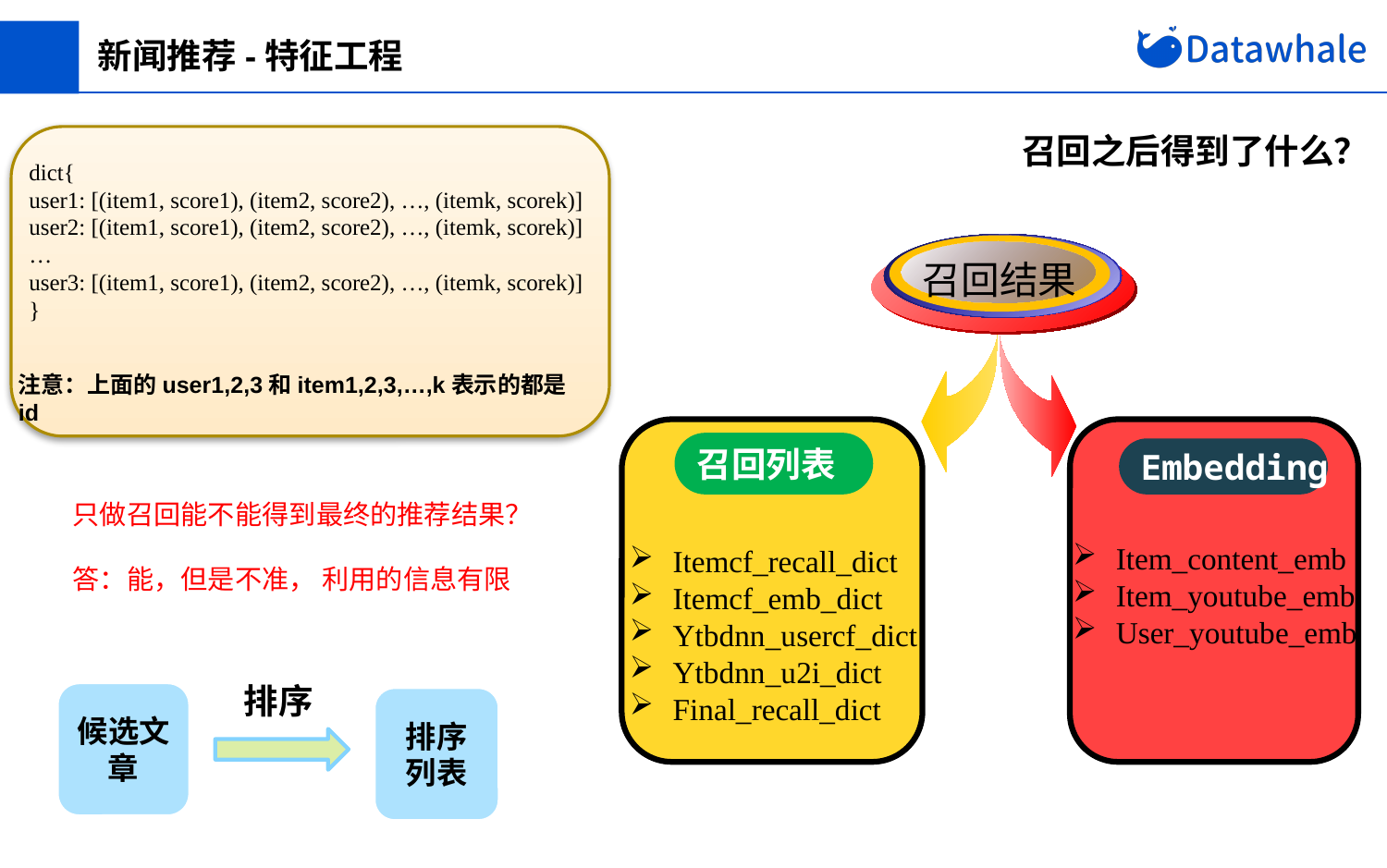

新闻推荐-特征工程
召回之后得到了什么？

dict{
user1: [(item1, score1), (item2, score2), …, (itemk, scorek)]
user2: [(item1, score1), (item2, score2), …, (itemk, scorek)]
…
user3: [(item1, score1), (item2, score2), …, (itemk, scorek)]
}

召回结果

注意：上面的user1,2,3和item1,2,3,…,k表示的都是id

召回列表
Embedding
只做召回能不能得到最终的推荐结果？

答：能，但是不准， 利用的信息有限
Item_content_emb
Item_youtube_emb
User_youtube_emb

Itemcf_recall_dict
Itemcf_emb_dict
Ytbdnn_usercf_dict
Ytbdnn_u2i_dict
Final_recall_dict
排序
候选文章
排序列表